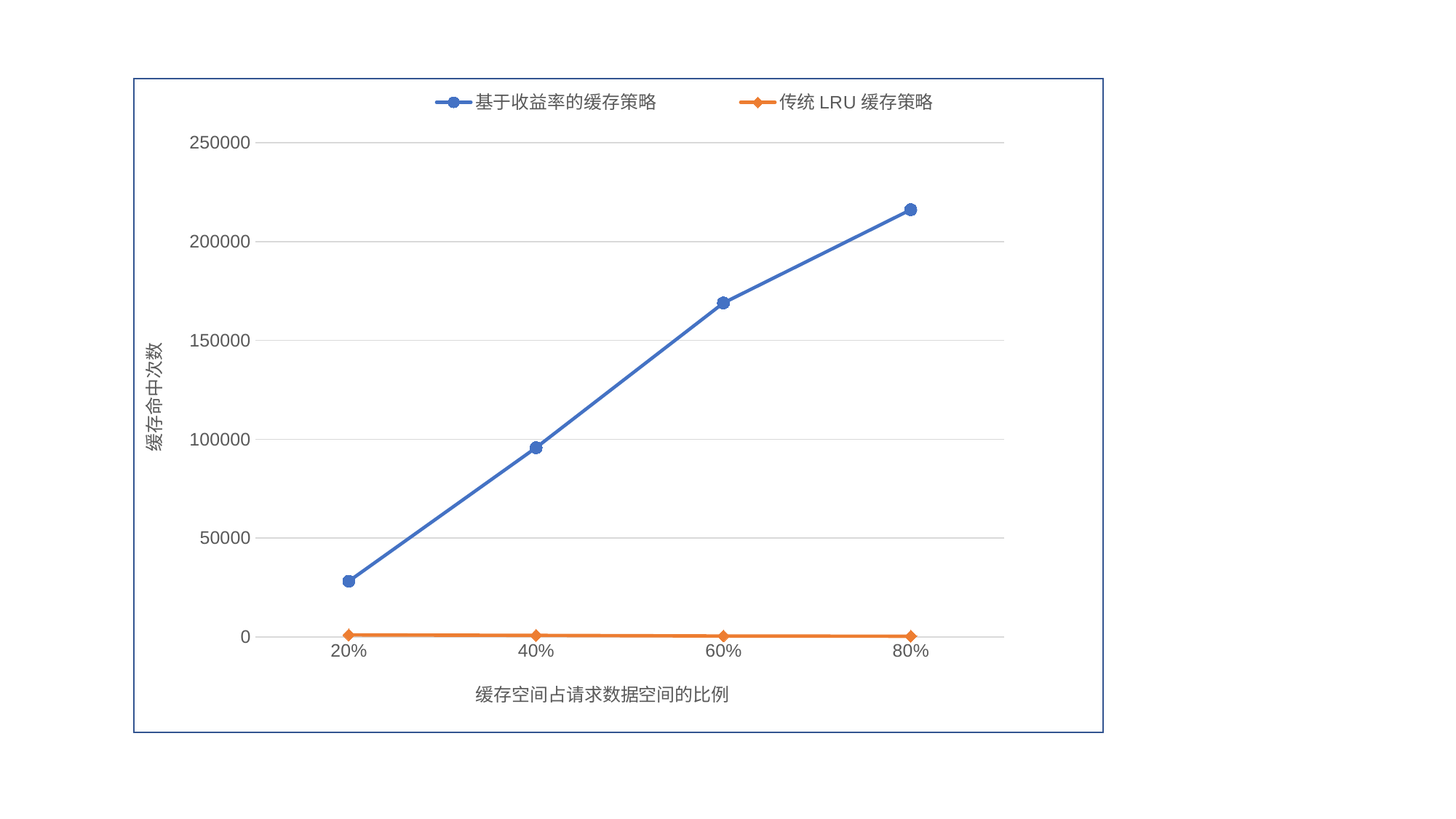

### Chart

| Category | 基于收益率的缓存策略 | 传统LRU缓存策略 |
|---|---|---|
| 0.2 | 28184.0 | 1026.0 |
| 0.4 | 95767.0 | 797.0 |
| 0.6 | 168990.0 | 473.0 |
| 0.8 | 216179.0 | 353.0 |